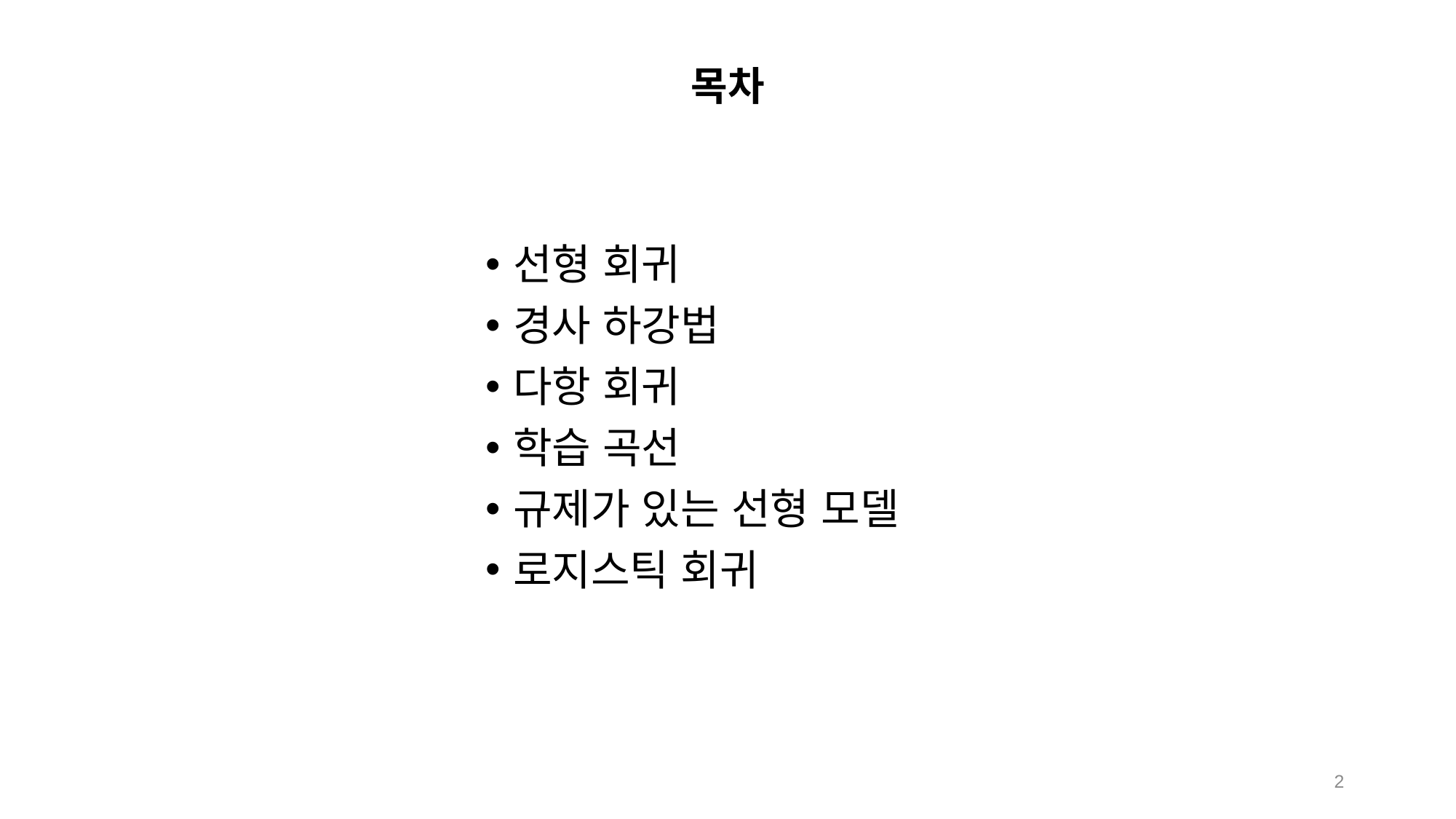

# 목차
선형 회귀
경사 하강법
다항 회귀
학습 곡선
규제가 있는 선형 모델
로지스틱 회귀
2